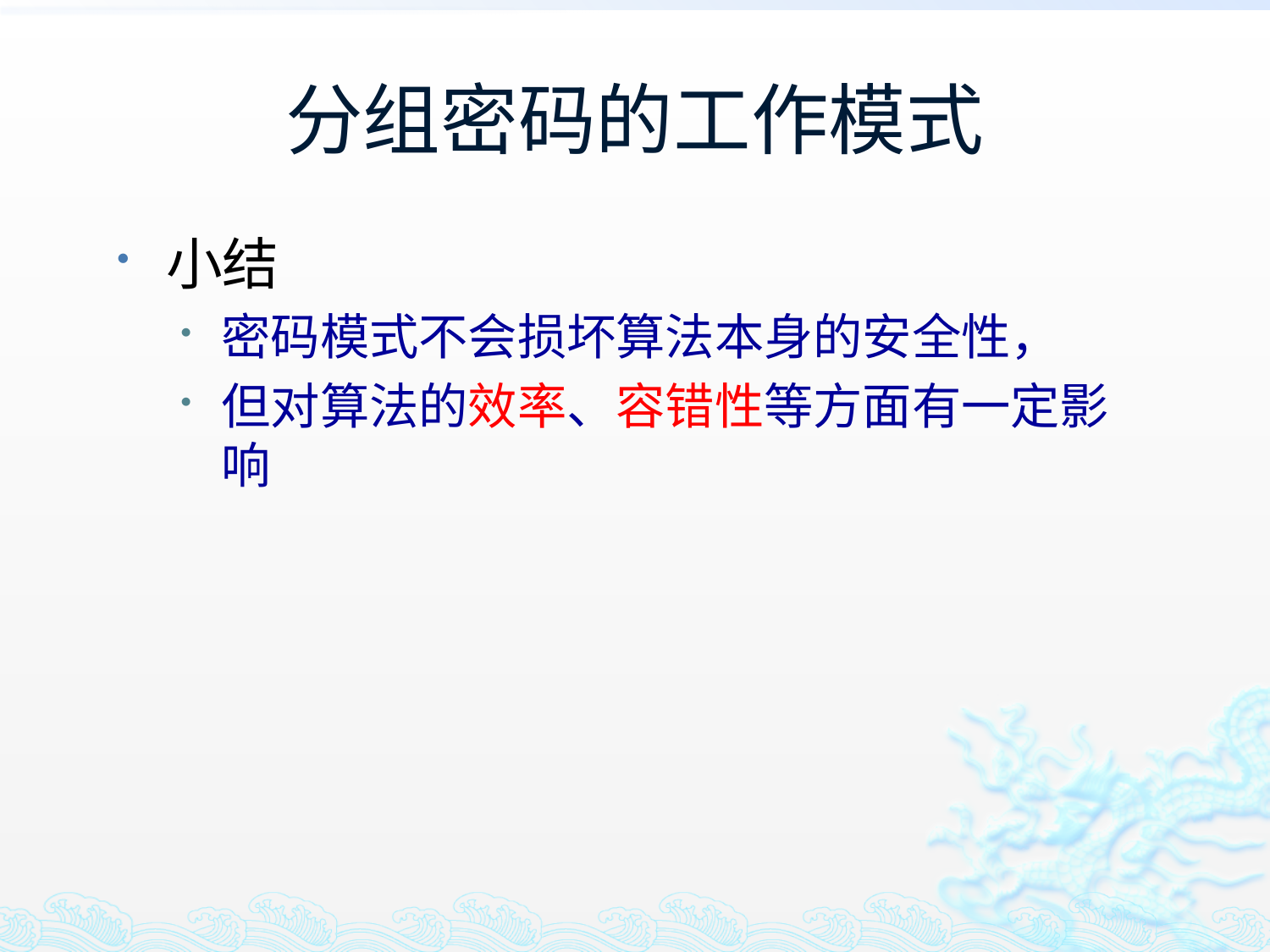

# 分组密码的工作模式
小结
密码模式不会损坏算法本身的安全性，
但对算法的效率、容错性等方面有一定影响